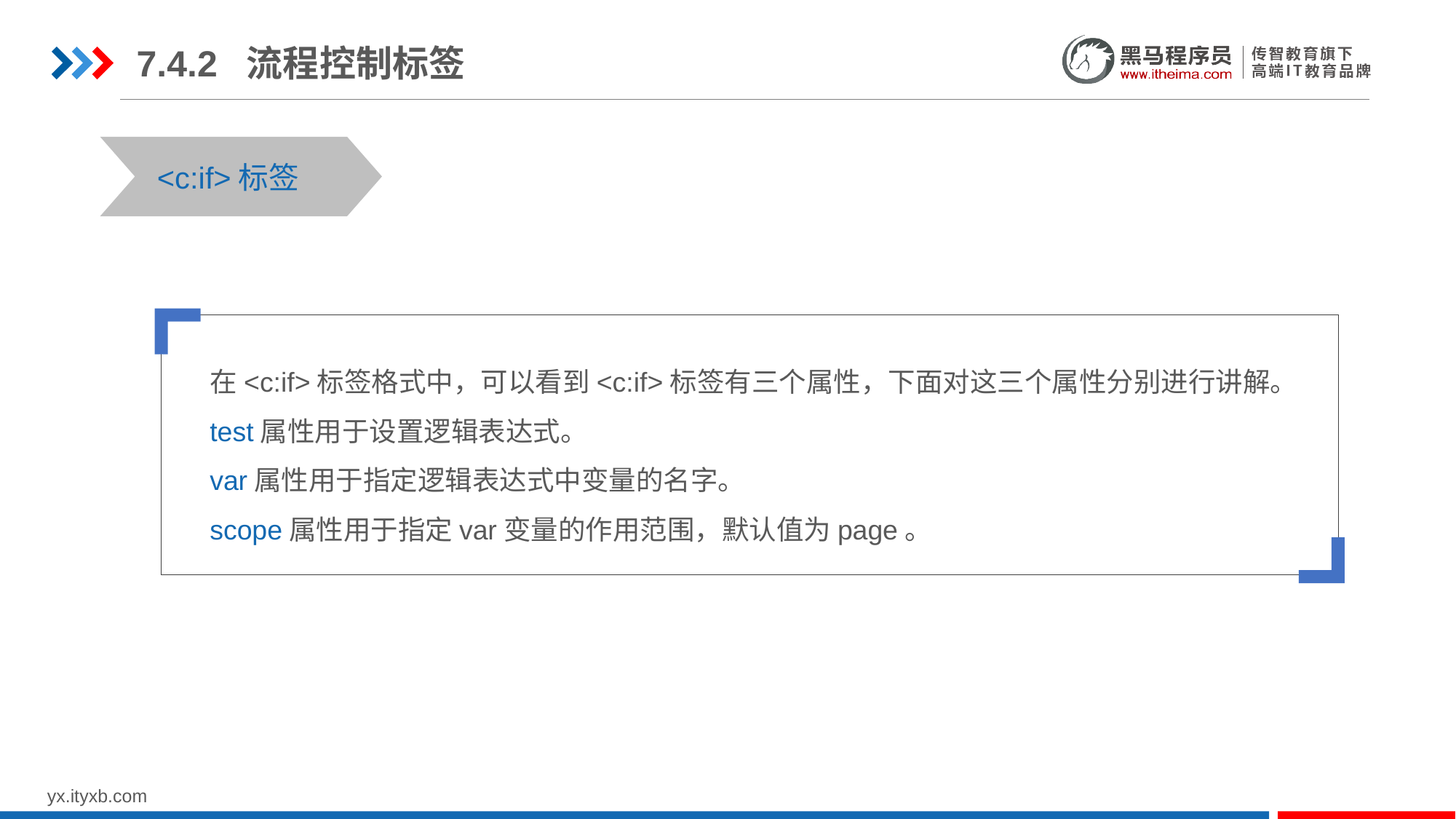

7.4.2  流程控制标签

<c:if>标签

在<c:if>标签格式中，可以看到<c:if>标签有三个属性，下面对这三个属性分别进行讲解。
test属性用于设置逻辑表达式。
var属性用于指定逻辑表达式中变量的名字。
scope属性用于指定var变量的作用范围，默认值为page。